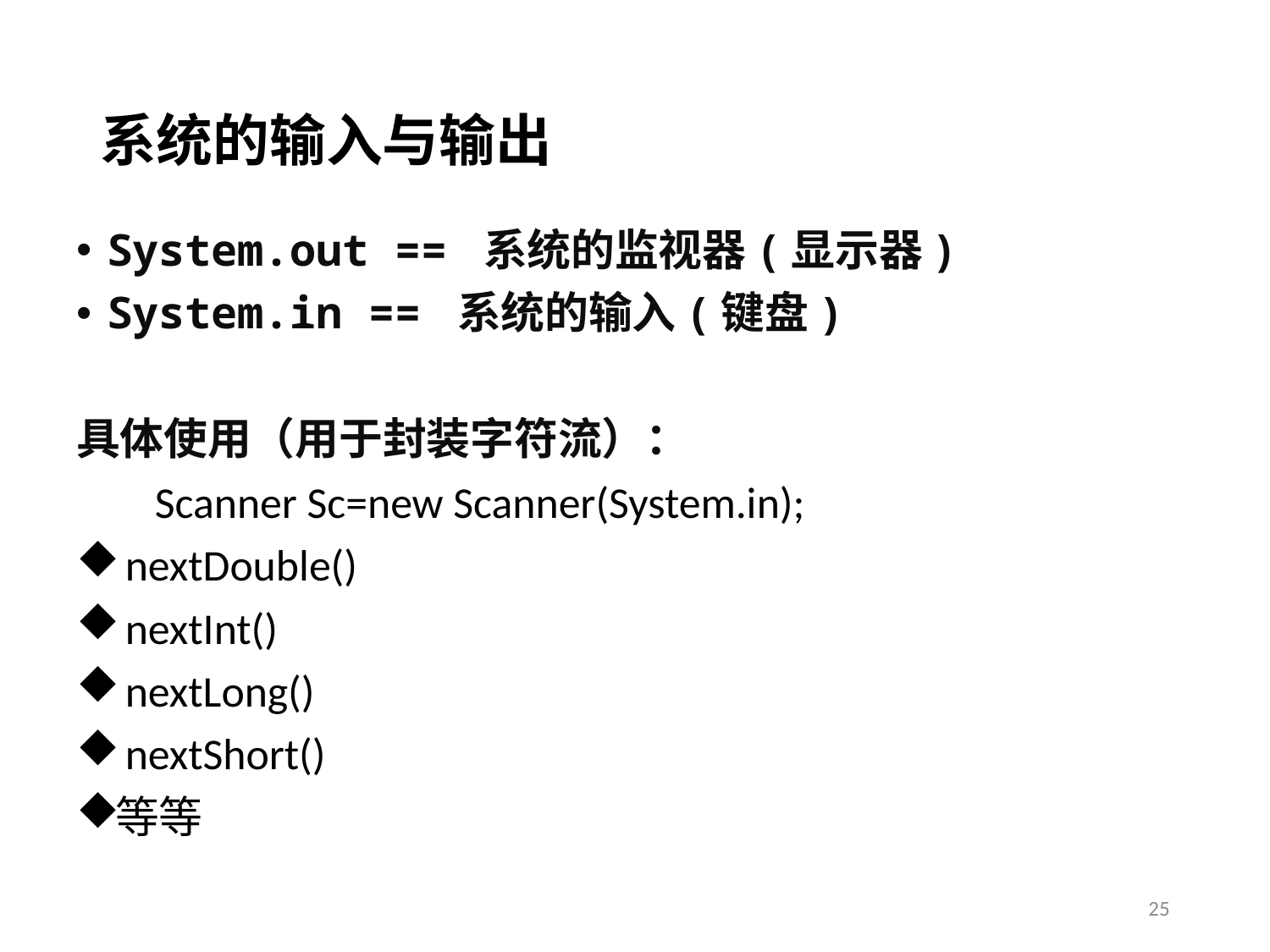

# 系统的输入与输出
System.out == 系统的监视器(显示器)
System.in == 系统的输入(键盘)

具体使用（用于封装字符流）：
   Scanner Sc=new Scanner(System.in);
 nextDouble()
 nextInt()
 nextLong()
 nextShort()
等等
25